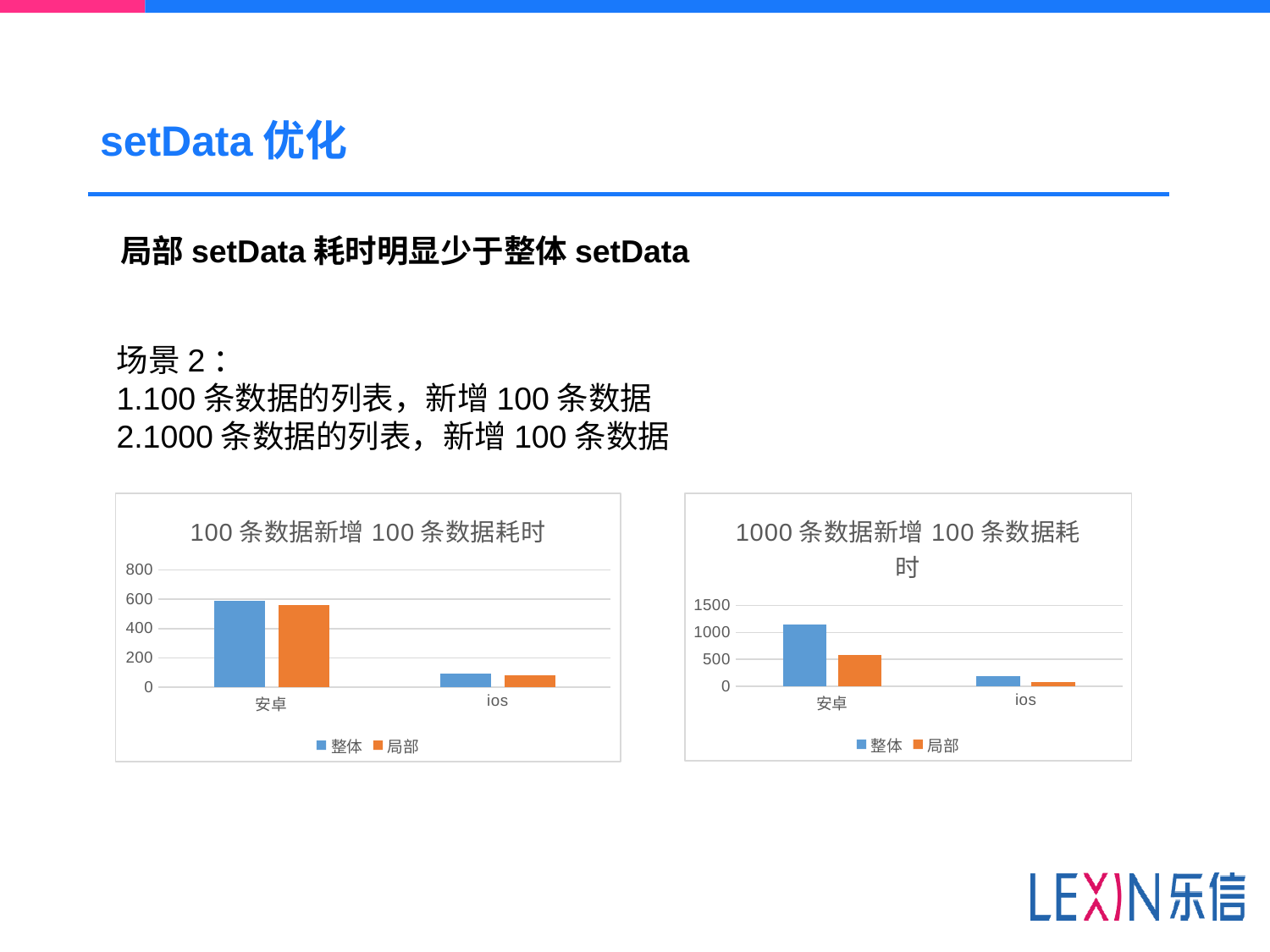

# setData优化
局部setData耗时明显少于整体setData
场景2：
1.100条数据的列表，新增100条数据
2.1000条数据的列表，新增100条数据

### Chart: 100条数据新增100条数据耗时

| Category | 整体 | 局部 |
|---|---|---|
| 安卓 | 588.0 | 562.0 |
| ios | 93.0 | 80.0 |

### Chart: 1000条数据新增100条数据耗时

| Category | 整体 | 局部 |
|---|---|---|
| 安卓 | 1141.0 | 574.0 |
| ios | 185.0 | 76.0 |